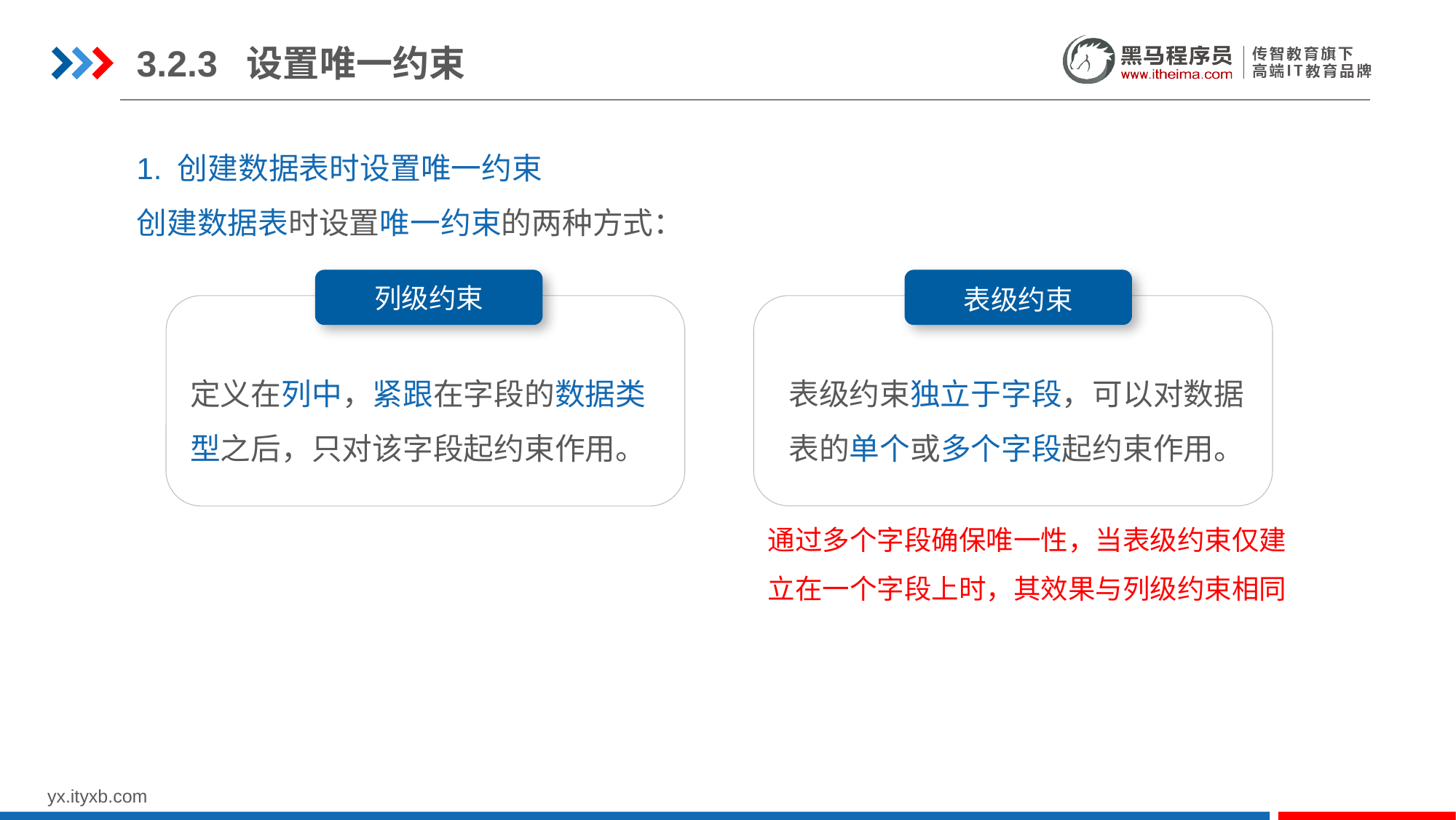

3.2.3  设置唯一约束
1. 创建数据表时设置唯一约束
创建数据表时设置唯一约束的两种方式：

列级约束
表级约束

定义在列中，紧跟在字段的数据类型之后，只对该字段起约束作用。
表级约束独立于字段，可以对数据表的单个或多个字段起约束作用。
通过多个字段确保唯一性，当表级约束仅建立在一个字段上时，其效果与列级约束相同